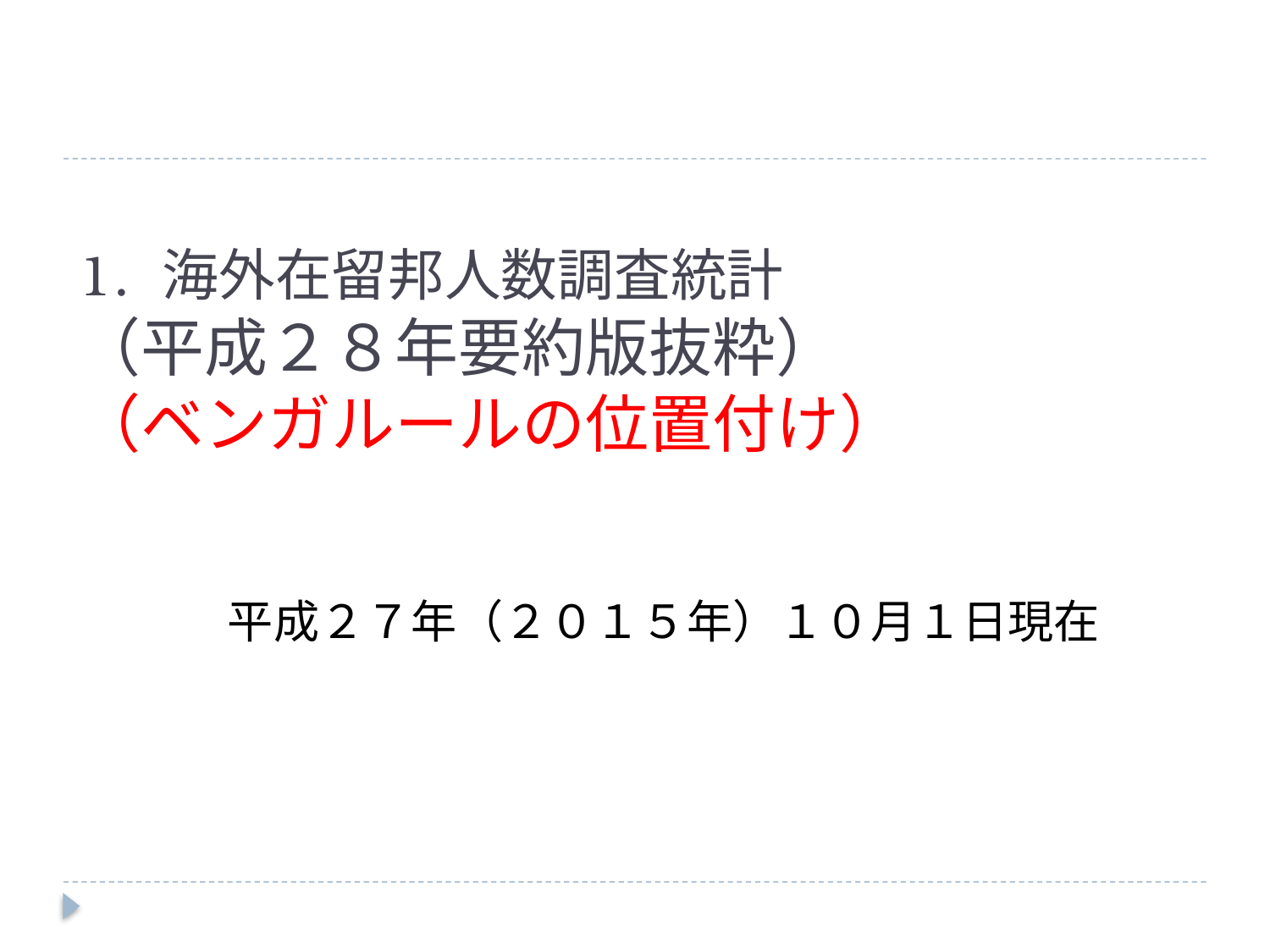

# 1. 海外在留邦人数調査統計 （平成２８年要約版抜粋） （ベンガルールの位置付け）
平成２７年（２０１５年）１０月１日現在